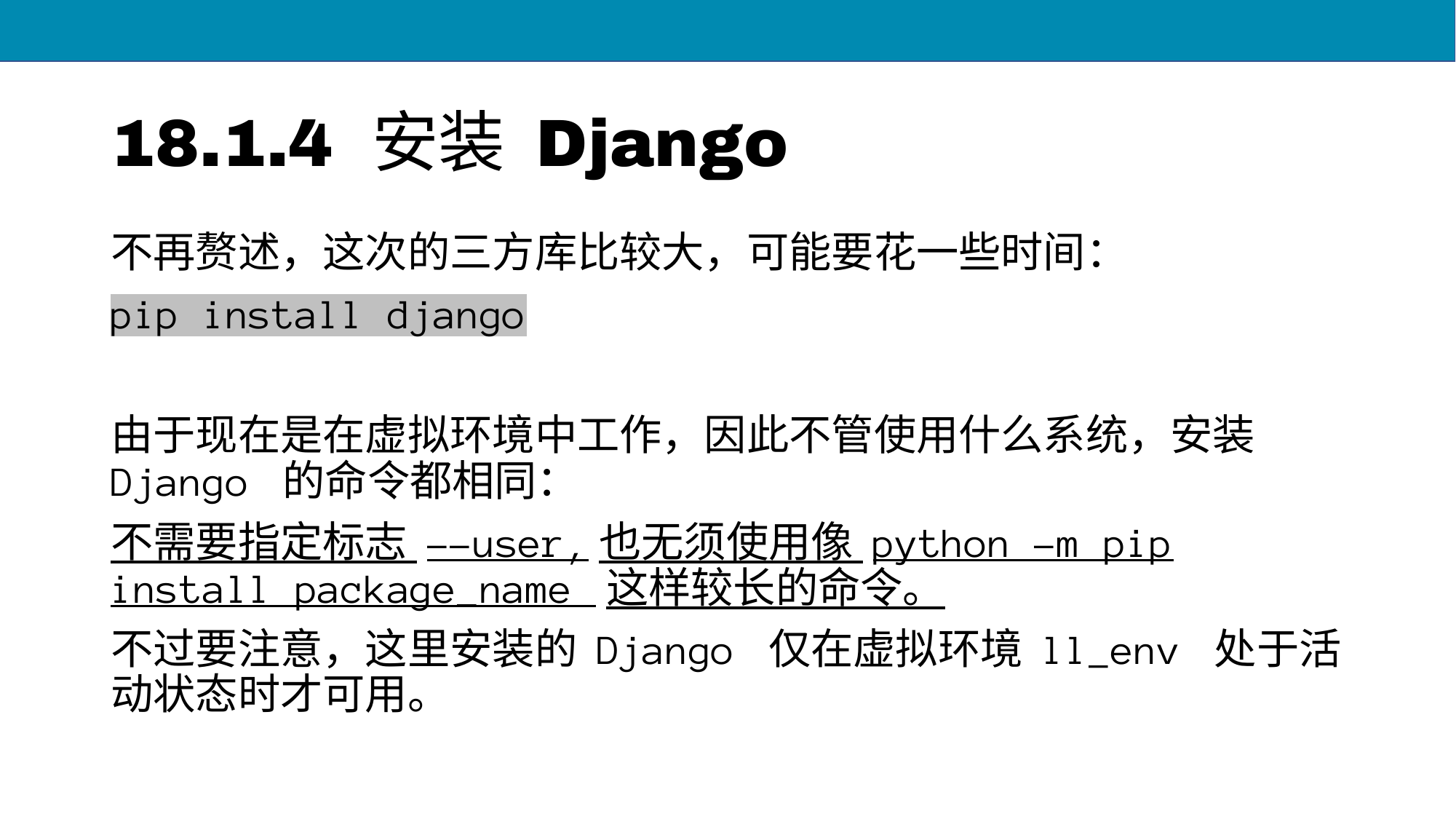

# 18.1.4 安装 Django
不再赘述，这次的三方库比较大，可能要花一些时间：
pip install django

由于现在是在虚拟环境中工作，因此不管使用什么系统，安装 Django 的命令都相同：
不需要指定标志 --user,也无须使用像 python -m pip install package_name 这样较长的命令。
不过要注意，这里安装的 Django 仅在虚拟环境 ll_env 处于活动状态时才可用。